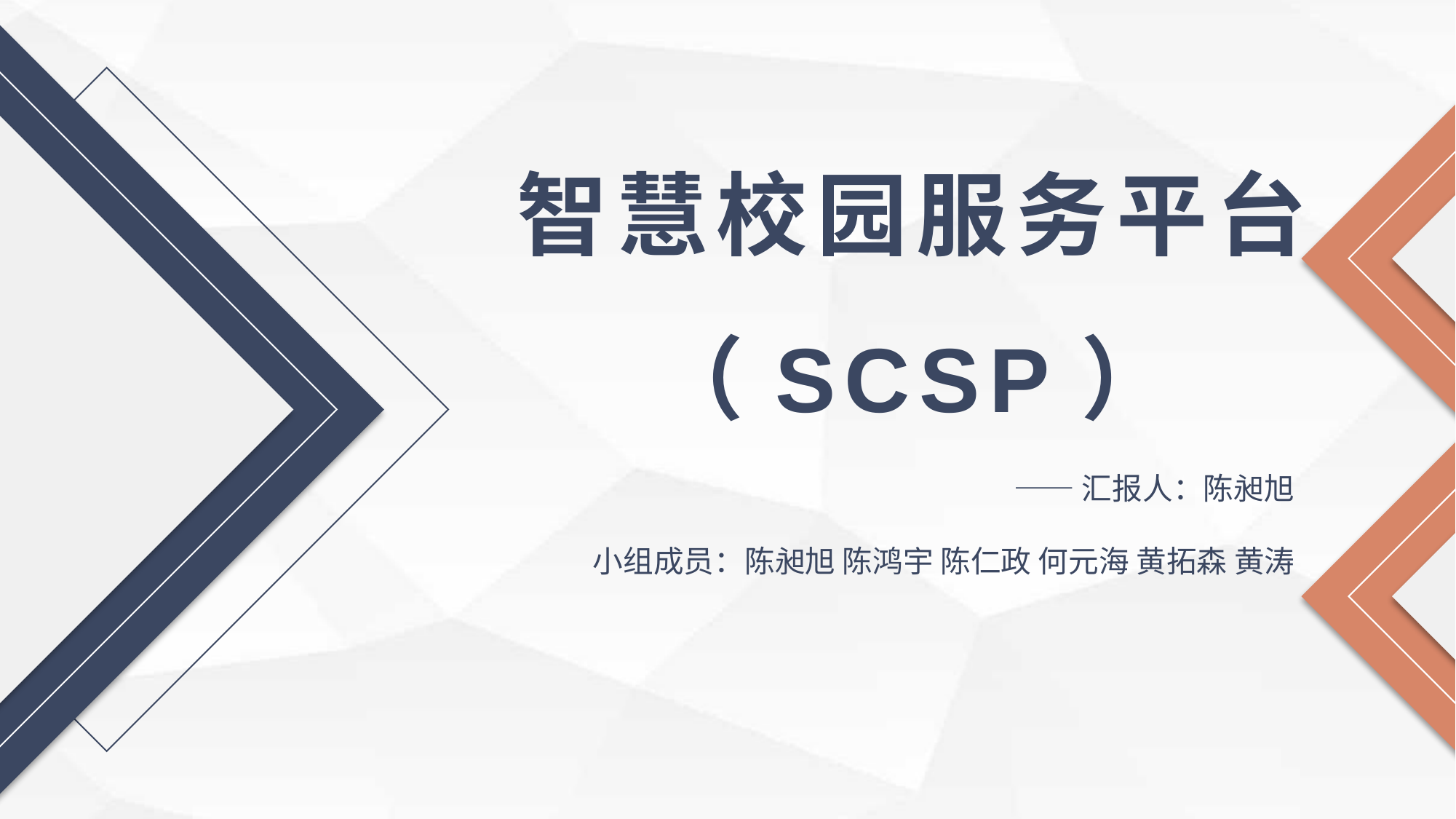

智慧校园服务平台
（SCSP）

——汇报人：陈昶旭
小组成员：陈昶旭 陈鸿宇 陈仁政 何元海 黄拓森 黄涛